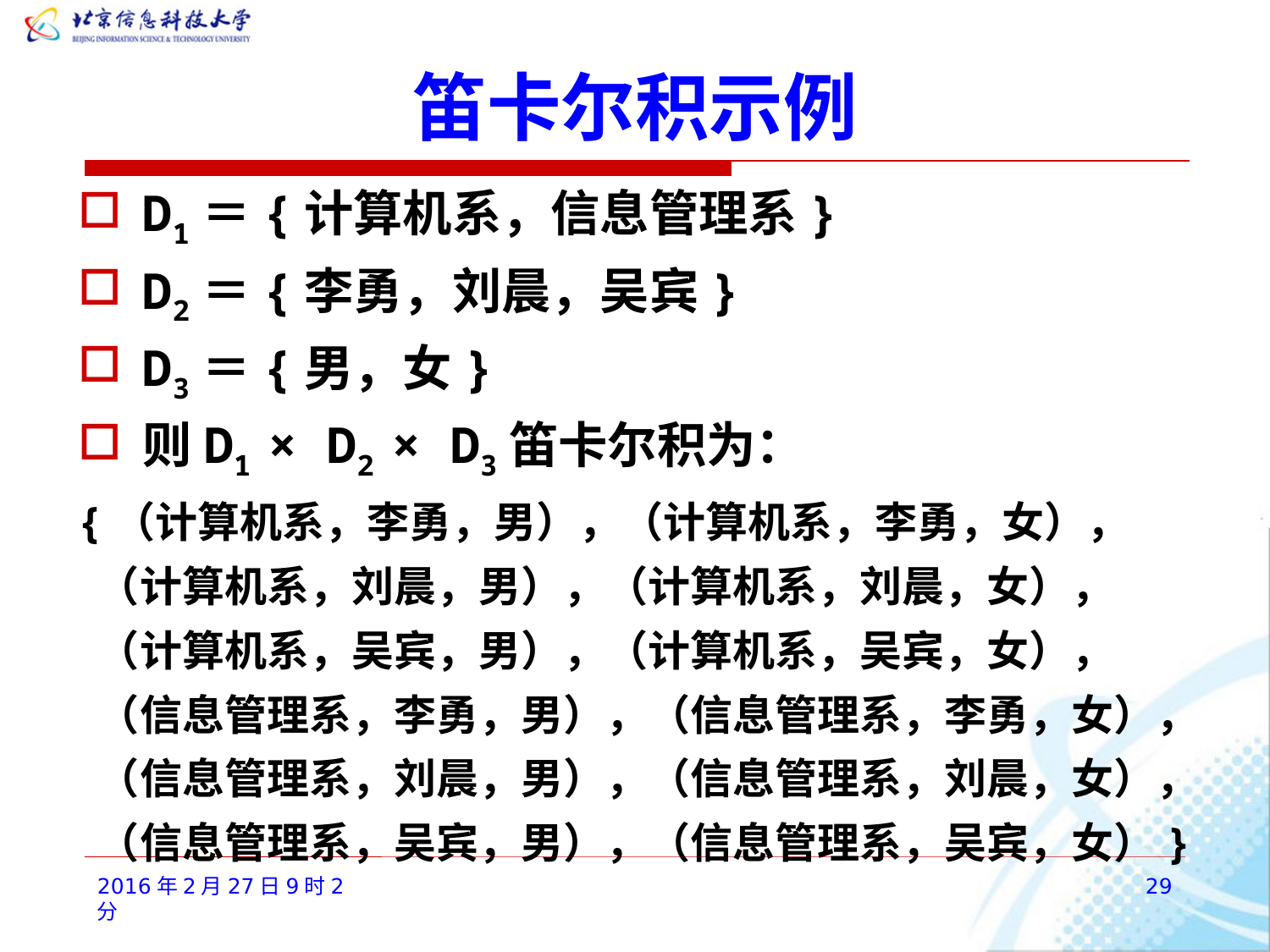

# 笛卡尔积示例
D1＝{计算机系，信息管理系}
D2＝{李勇，刘晨，吴宾}
D3＝{男，女}
则D1 × D2 × D3笛卡尔积为：
{（计算机系，李勇，男），（计算机系，李勇，女），
 （计算机系，刘晨，男），（计算机系，刘晨，女），
 （计算机系，吴宾，男），（计算机系，吴宾，女），
 （信息管理系，李勇，男），（信息管理系，李勇，女），
 （信息管理系，刘晨，男），（信息管理系，刘晨，女），
 （信息管理系，吴宾，男），（信息管理系，吴宾，女）}
2016年2月27日9时2分
29